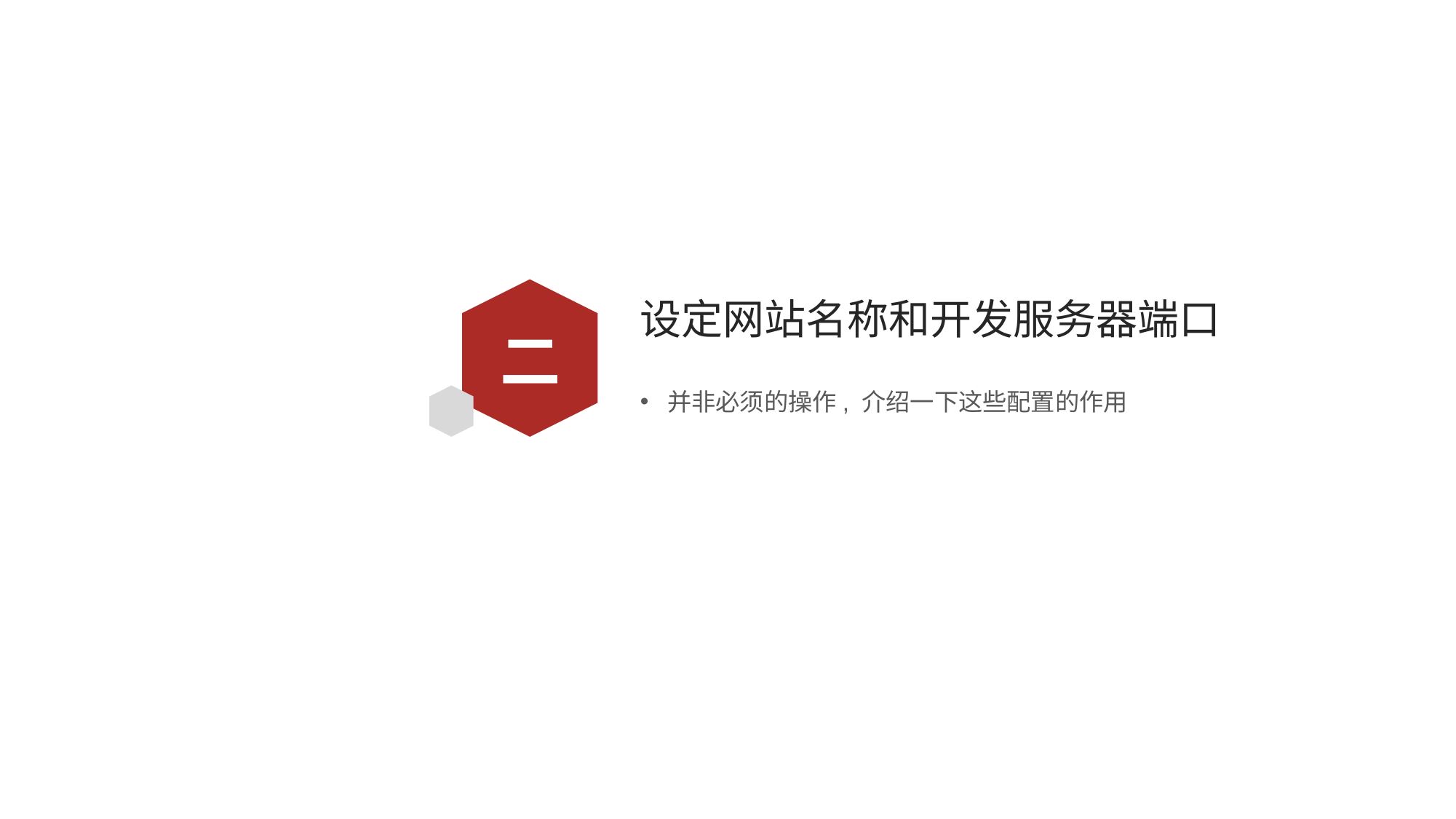

# 设定网站名称和开发服务器端口
二
并非必须的操作, 介绍一下这些配置的作用